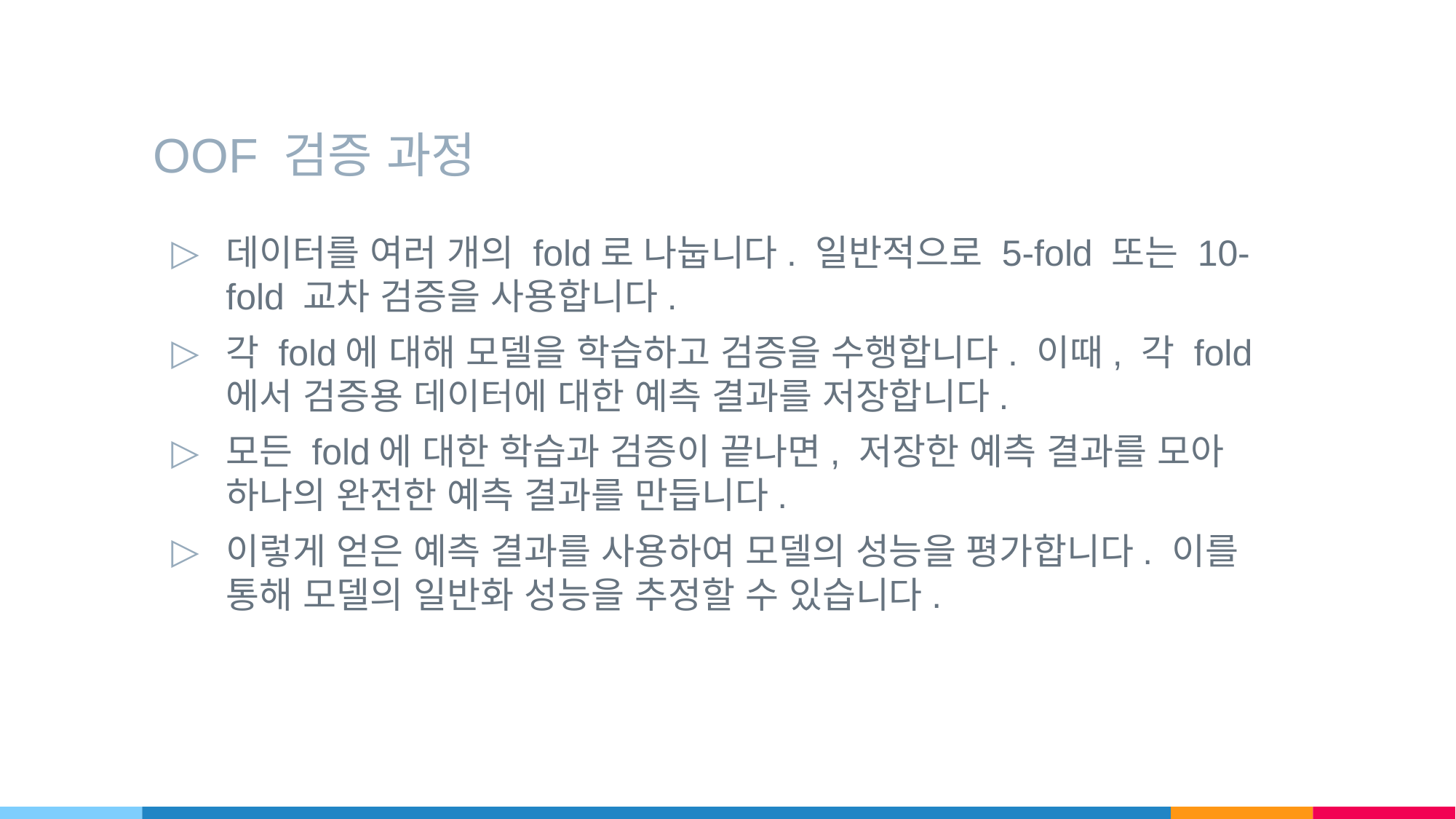

# OOF 검증 과정
데이터를 여러 개의 fold로 나눕니다. 일반적으로 5-fold 또는 10-fold 교차 검증을 사용합니다.
각 fold에 대해 모델을 학습하고 검증을 수행합니다. 이때, 각 fold에서 검증용 데이터에 대한 예측 결과를 저장합니다.
모든 fold에 대한 학습과 검증이 끝나면, 저장한 예측 결과를 모아 하나의 완전한 예측 결과를 만듭니다.
이렇게 얻은 예측 결과를 사용하여 모델의 성능을 평가합니다. 이를 통해 모델의 일반화 성능을 추정할 수 있습니다.